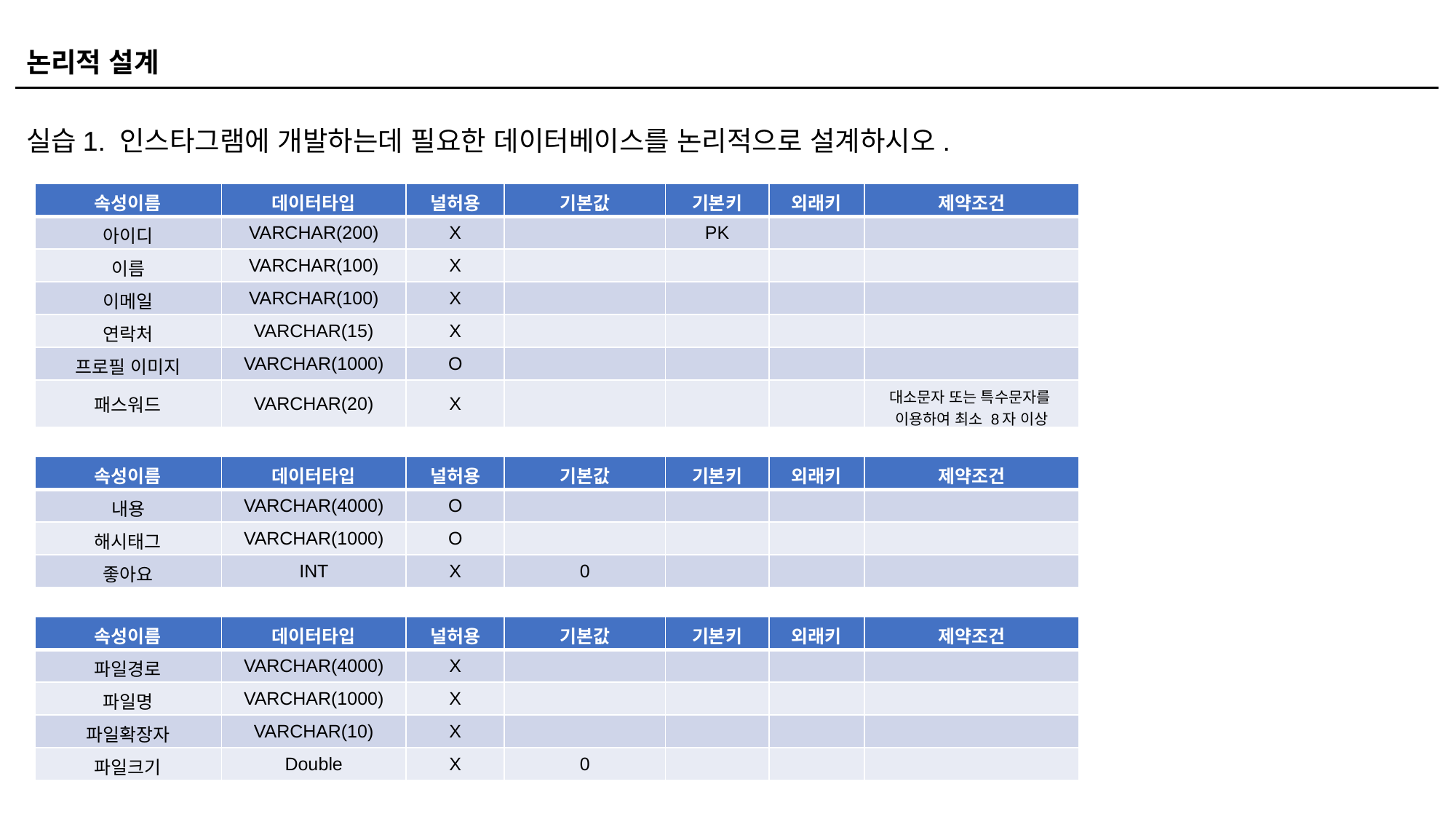

논리적 설계
실습1. 인스타그램에 개발하는데 필요한 데이터베이스를 논리적으로 설계하시오.
| 속성이름 | 데이터타입 | 널허용 | 기본값 | 기본키 | 외래키 | 제약조건 |
| --- | --- | --- | --- | --- | --- | --- |
| 아이디 | VARCHAR(200) | X |  | PK |  |  |
| 이름 | VARCHAR(100) | X |  |  |  |  |
| 이메일 | VARCHAR(100) | X |  |  |  |  |
| 연락처 | VARCHAR(15) | X |  |  |  |  |
| 프로필 이미지 | VARCHAR(1000) | O |  |  |  |  |
| 패스워드 | VARCHAR(20) | X |  |  |  | 대소문자 또는 특수문자를 이용하여 최소 8자 이상 |
| 속성이름 | 데이터타입 | 널허용 | 기본값 | 기본키 | 외래키 | 제약조건 |
| --- | --- | --- | --- | --- | --- | --- |
| 내용 | VARCHAR(4000) | O |  |  |  |  |
| 해시태그 | VARCHAR(1000) | O |  |  |  |  |
| 좋아요 | INT | X | 0 |  |  |  |
| 속성이름 | 데이터타입 | 널허용 | 기본값 | 기본키 | 외래키 | 제약조건 |
| --- | --- | --- | --- | --- | --- | --- |
| 파일경로 | VARCHAR(4000) | X |  |  |  |  |
| 파일명 | VARCHAR(1000) | X |  |  |  |  |
| 파일확장자 | VARCHAR(10) | X |  |  |  |  |
| 파일크기 | Double | X | 0 |  |  |  |